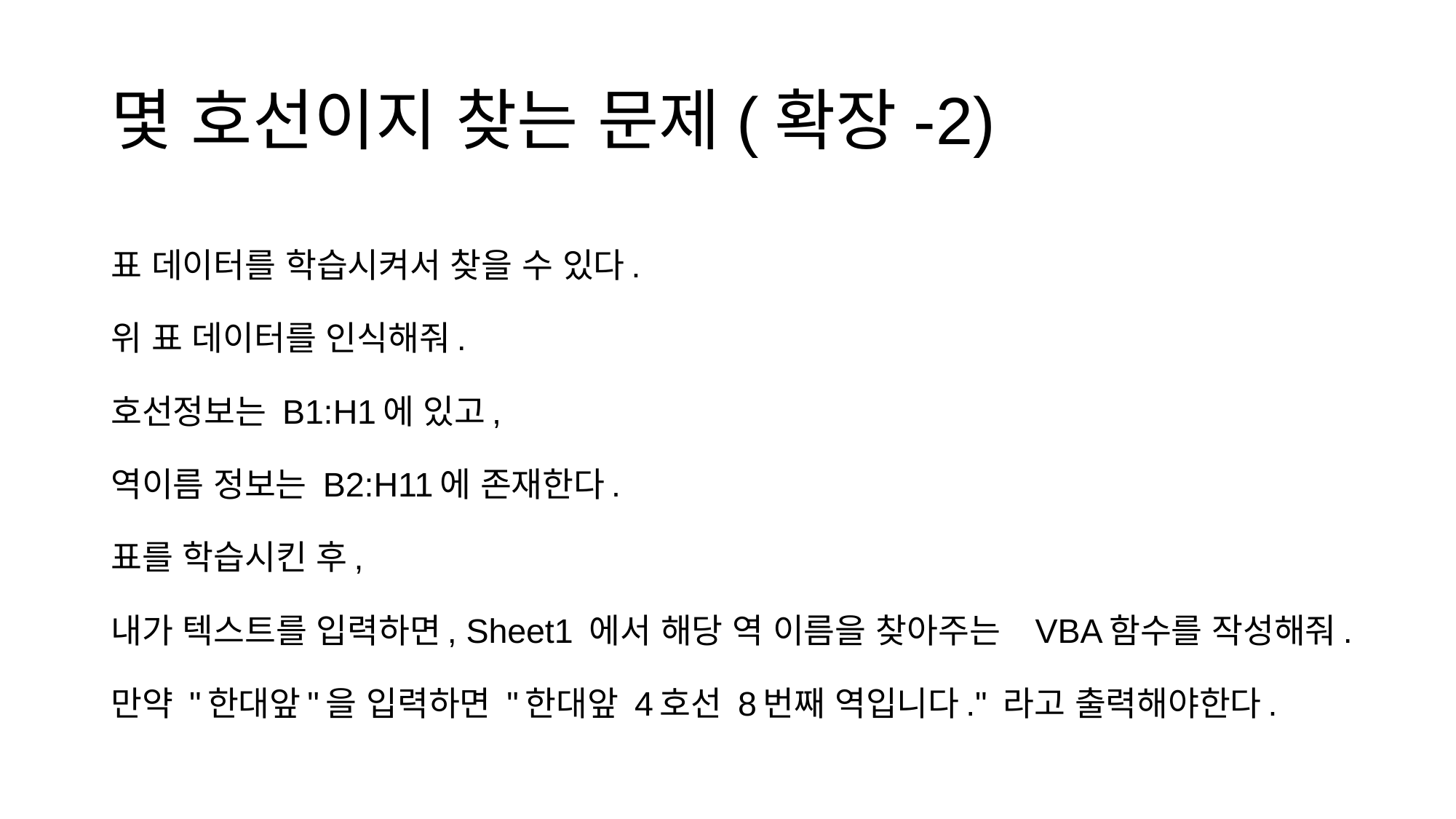

# 몇 호선이지 찾는 문제(확장-2)
표 데이터를 학습시켜서 찾을 수 있다.
위 표 데이터를 인식해줘.
호선정보는 B1:H1에 있고,
역이름 정보는 B2:H11에 존재한다.
표를 학습시킨 후,
내가 텍스트를 입력하면, Sheet1 에서 해당 역 이름을 찾아주는   VBA함수를 작성해줘.
만약 "한대앞"을 입력하면 "한대앞 4호선 8번째 역입니다." 라고 출력해야한다.